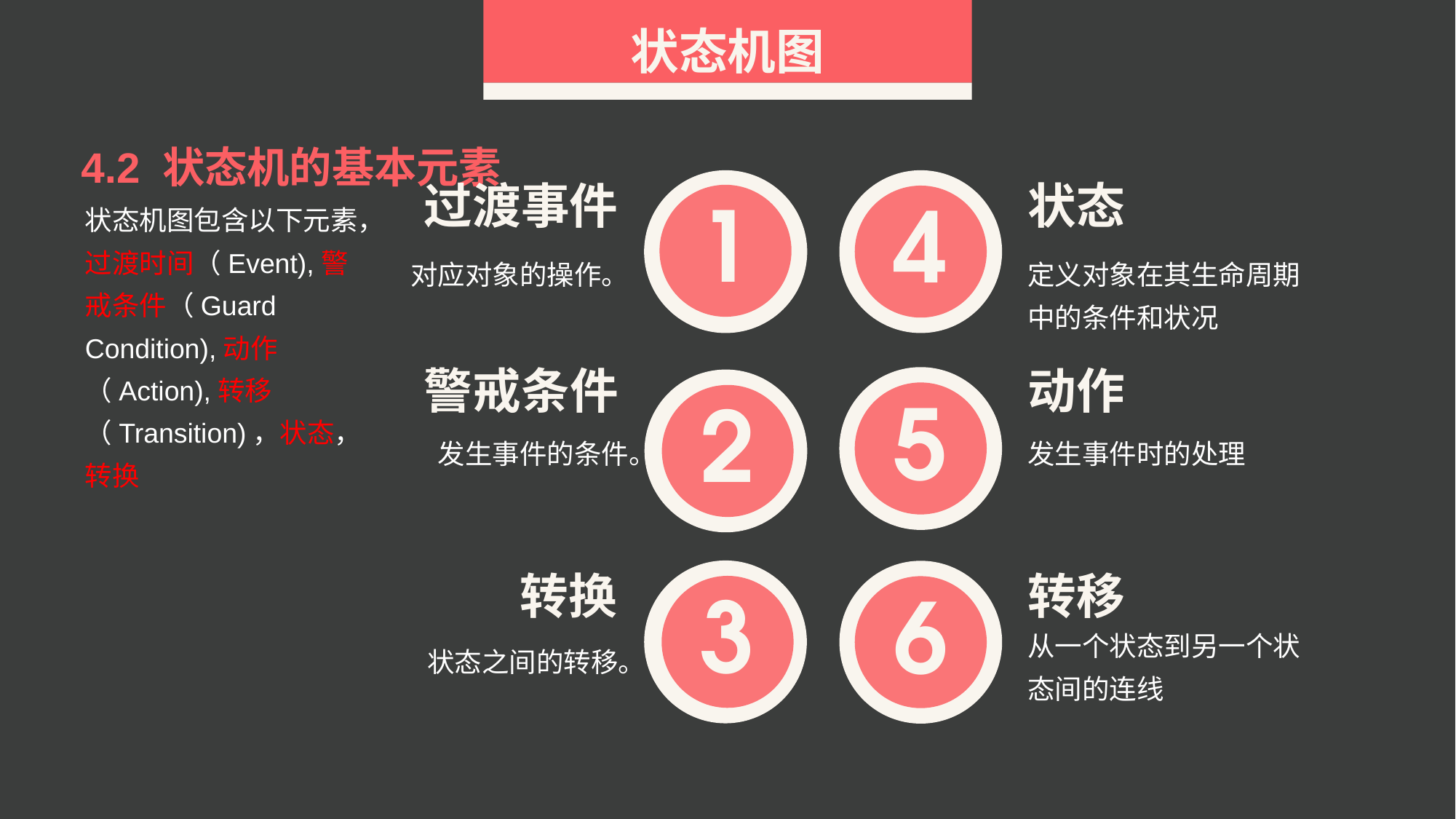

状态机图
4.2 状态机的基本元素
过渡事件

1

4
状态
状态机图包含以下元素，过渡时间（Event),警戒条件（Guard Condition),动作（Action),转移（Transition)，状态，转换
对应对象的操作。
定义对象在其生命周期中的条件和状况
警戒条件
动作

5

2
发生事件的条件。
发生事件时的处理
转换

3
转移

6
从一个状态到另一个状态间的连线
状态之间的转移。